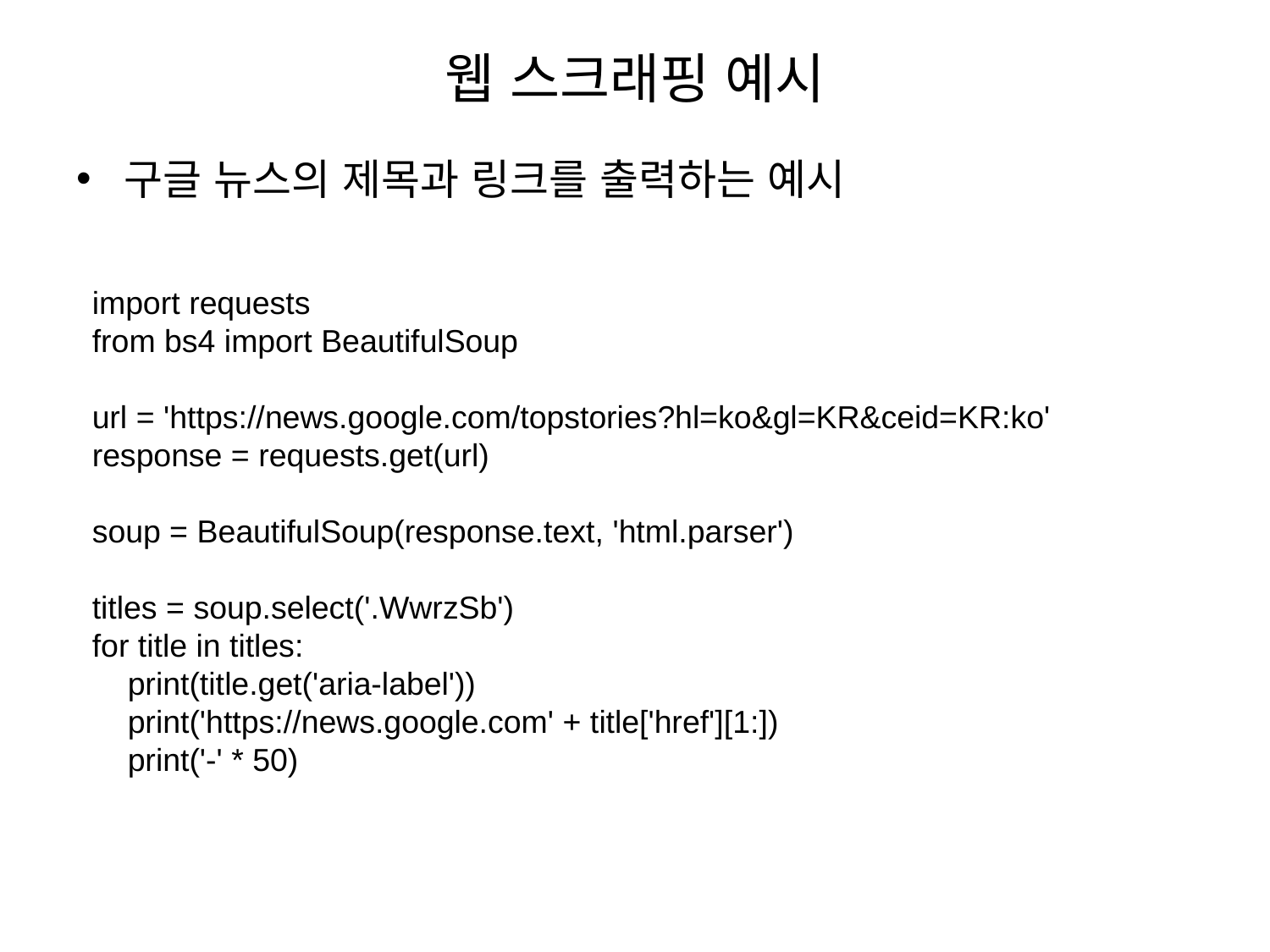

# 웹 스크래핑 예시
구글 뉴스의 제목과 링크를 출력하는 예시
import requests
from bs4 import BeautifulSoup

url = 'https://news.google.com/topstories?hl=ko&gl=KR&ceid=KR:ko'
response = requests.get(url)

soup = BeautifulSoup(response.text, 'html.parser')

titles = soup.select('.WwrzSb')
for title in titles:
    print(title.get('aria-label'))
    print('https://news.google.com' + title['href'][1:])
    print('-' * 50)